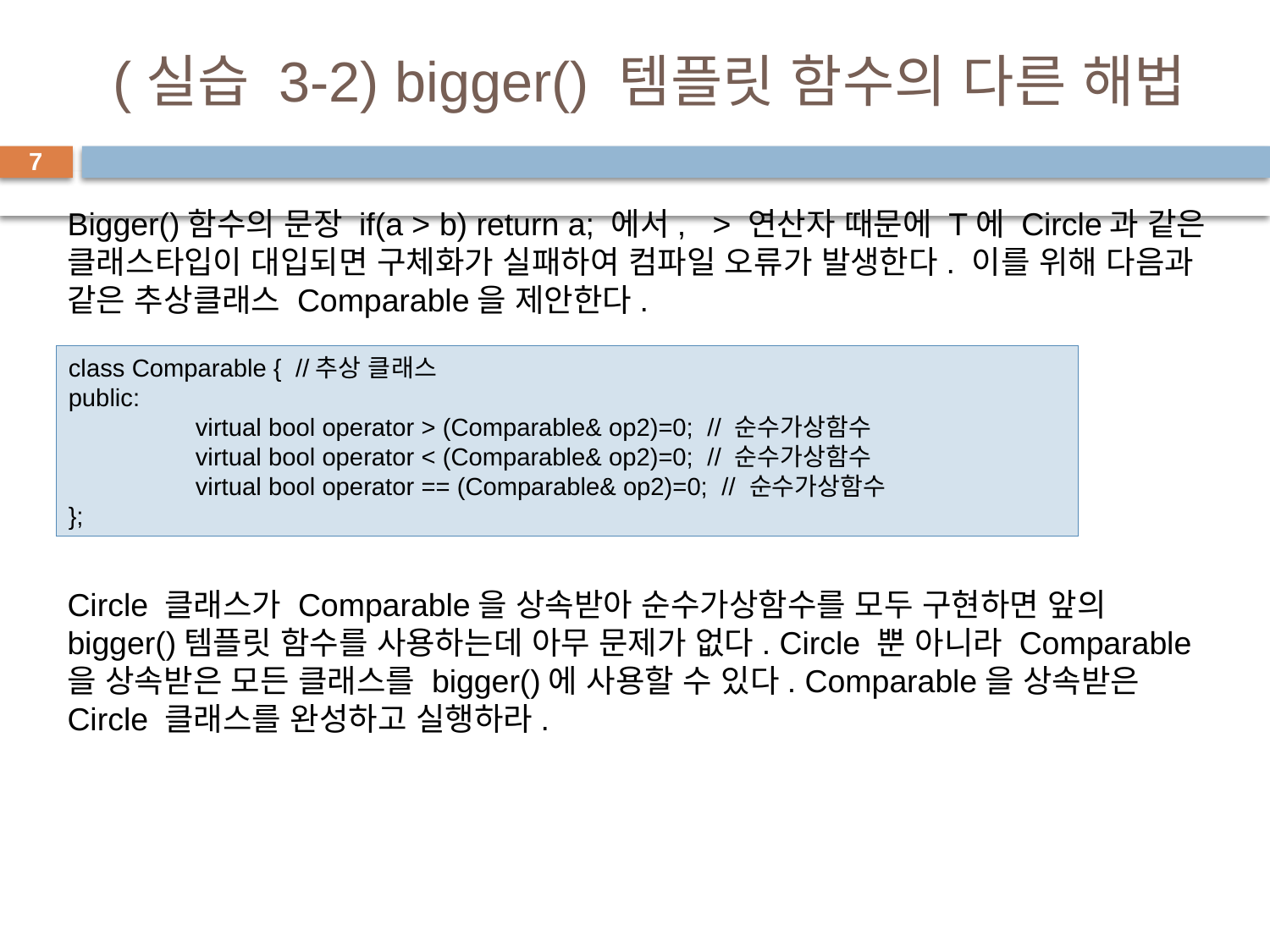

# (실습 3-2) bigger() 템플릿 함수의 다른 해법
7
Bigger()함수의 문장 if(a > b) return a; 에서,   > 연산자 때문에 T에 Circle과 같은 클래스타입이 대입되면 구체화가 실패하여 컴파일 오류가 발생한다. 이를 위해 다음과 같은 추상클래스 Comparable을 제안한다.

Circle 클래스가 Comparable을 상속받아 순수가상함수를 모두 구현하면 앞의 bigger()템플릿 함수를 사용하는데 아무 문제가 없다. Circle 뿐 아니라 Comparable을 상속받은 모든 클래스를 bigger()에 사용할 수 있다. Comparable을 상속받은 Circle 클래스를 완성하고 실행하라.
class Comparable {  //추상 클래스
public:
	virtual bool operator > (Comparable& op2)=0;  // 순수가상함수
	virtual bool operator < (Comparable& op2)=0;  // 순수가상함수
	virtual bool operator == (Comparable& op2)=0;  // 순수가상함수
};